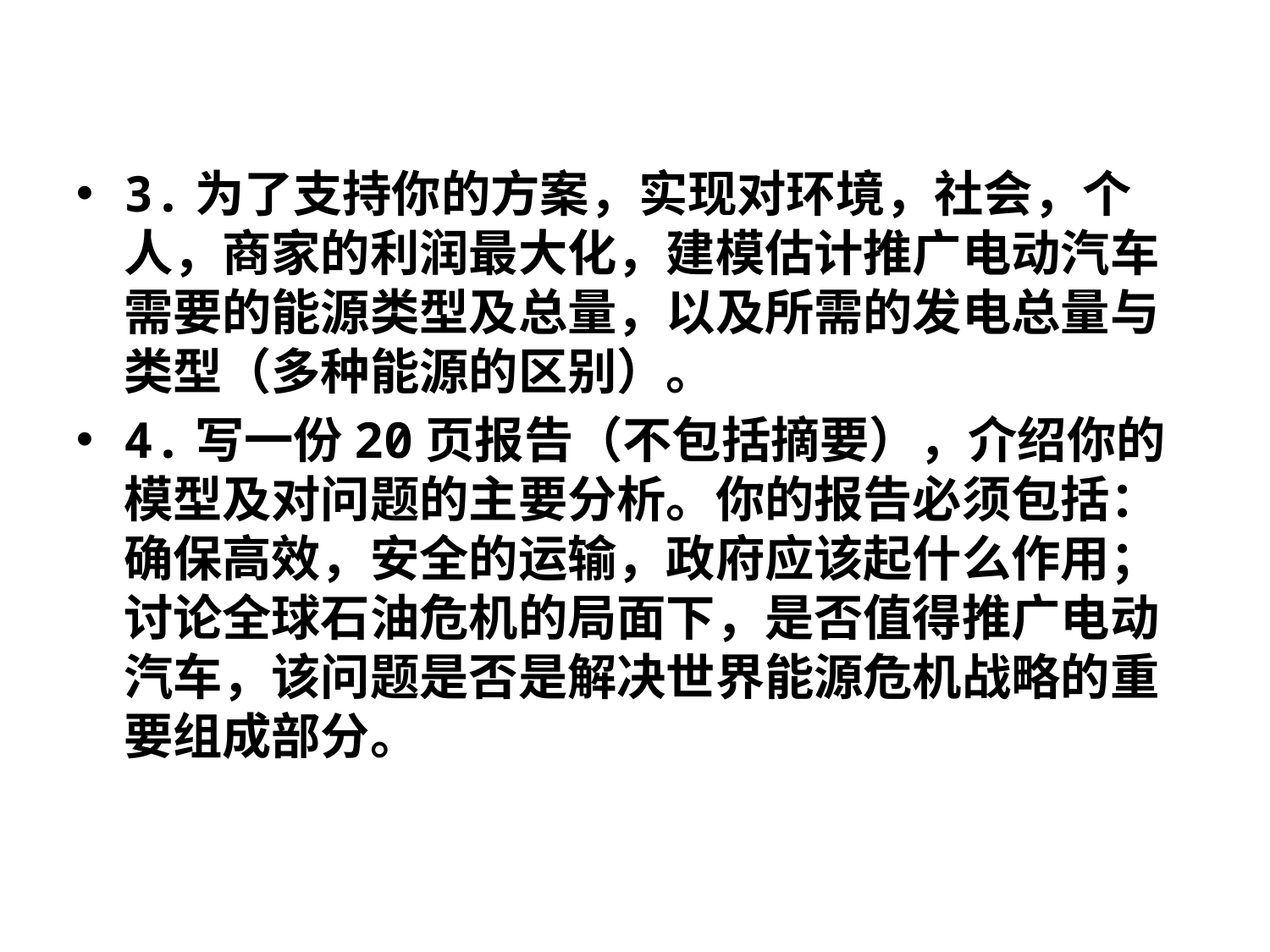

3.为了支持你的方案，实现对环境，社会，个人，商家的利润最大化，建模估计推广电动汽车需要的能源类型及总量，以及所需的发电总量与类型（多种能源的区别）。
4.写一份20页报告（不包括摘要），介绍你的模型及对问题的主要分析。你的报告必须包括：确保高效，安全的运输，政府应该起什么作用；讨论全球石油危机的局面下，是否值得推广电动汽车，该问题是否是解决世界能源危机战略的重要组成部分。